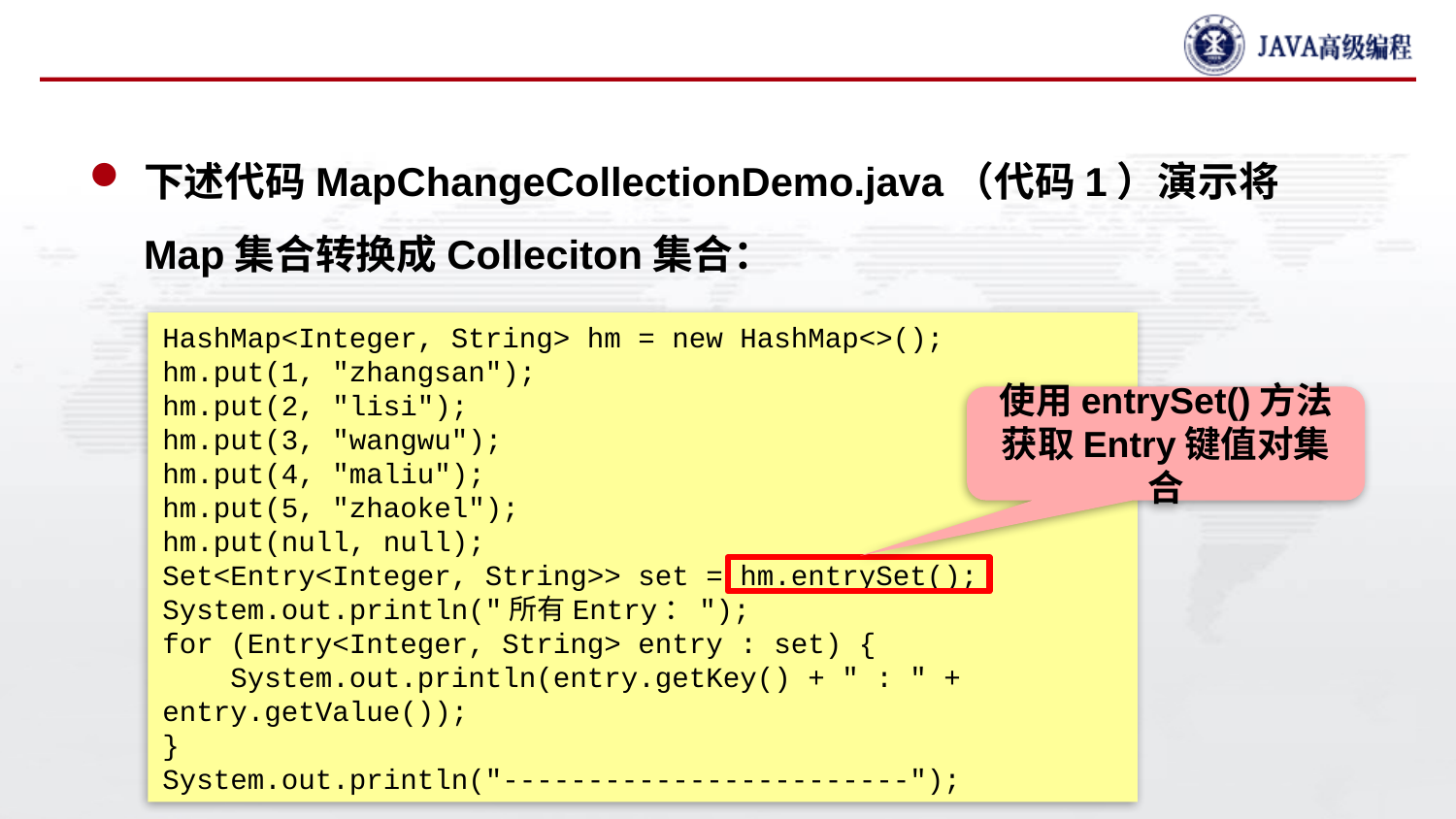

#
下述代码MapChangeCollectionDemo.java（代码1）演示将Map集合转换成Colleciton集合：

HashMap<Integer, String> hm = new HashMap<>();
hm.put(1, "zhangsan");
hm.put(2, "lisi");
hm.put(3, "wangwu");
hm.put(4, "maliu");
hm.put(5, "zhaokel");
hm.put(null, null);
Set<Entry<Integer, String>> set = hm.entrySet();
System.out.println("所有Entry：");
for (Entry<Integer, String> entry : set) {
    System.out.println(entry.getKey() + " : " + entry.getValue());
}
System.out.println("------------------------");
使用entrySet()方法获取Entry键值对集合